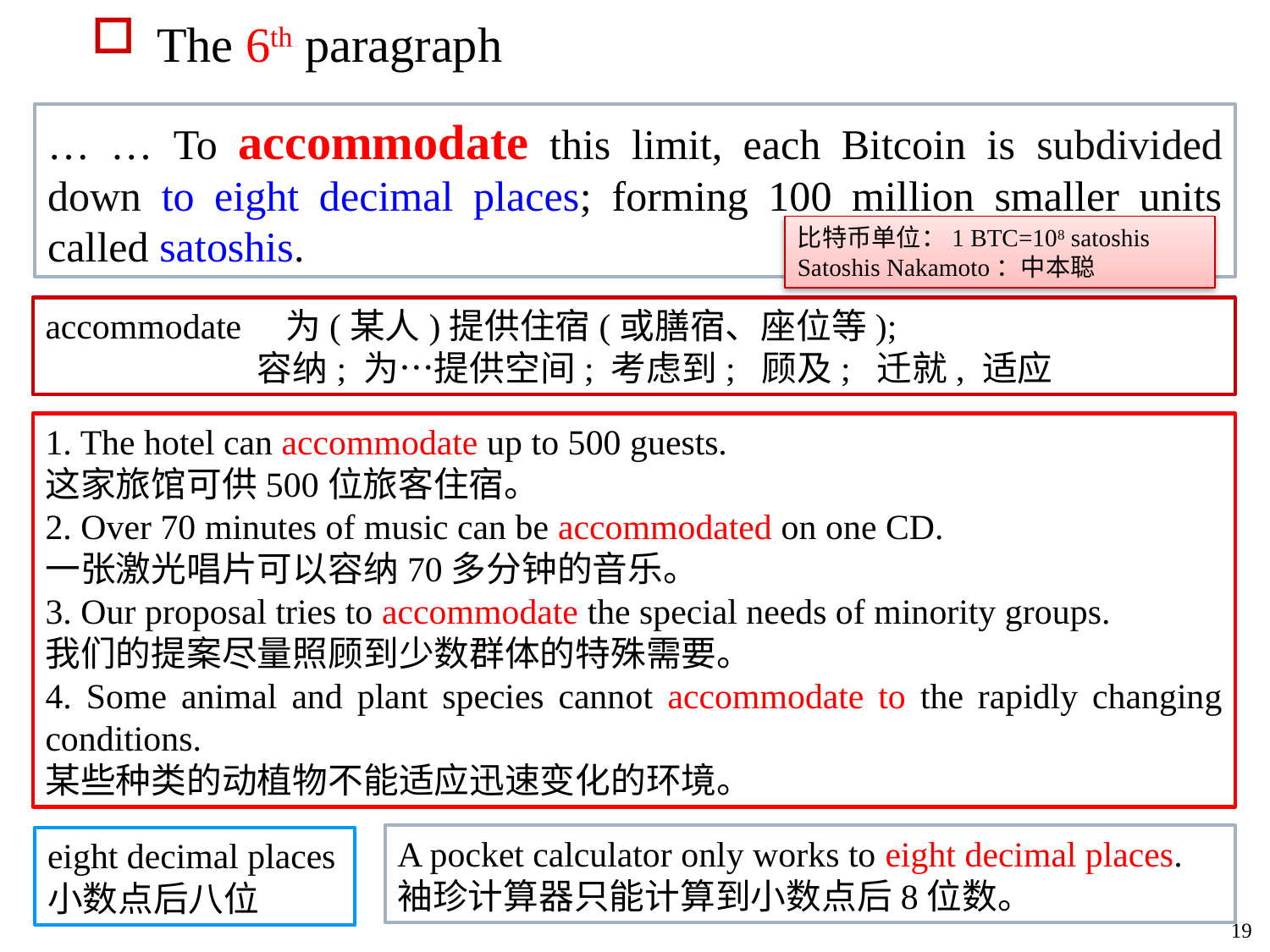

The 6th paragraph
… … To accommodate this limit, each Bitcoin is subdivided down to eight decimal places; forming 100 million smaller units called satoshis.
比特币单位：1 BTC=108 satoshis
Satoshis Nakamoto：中本聪
accommodate    为(某人)提供住宿(或膳宿、座位等);
                          容纳; 为…提供空间; 考虑到;  顾及;  迁就, 适应
1. The hotel can accommodate up to 500 guests.
这家旅馆可供500位旅客住宿。
2. Over 70 minutes of music can be accommodated on one CD.
一张激光唱片可以容纳70多分钟的音乐。
3. Our proposal tries to accommodate the special needs of minority groups.
我们的提案尽量照顾到少数群体的特殊需要。
4. Some animal and plant species cannot accommodate to the rapidly changing conditions.
某些种类的动植物不能适应迅速变化的环境。
A pocket calculator only works to eight decimal places.
袖珍计算器只能计算到小数点后8位数。
eight decimal places
小数点后八位
19